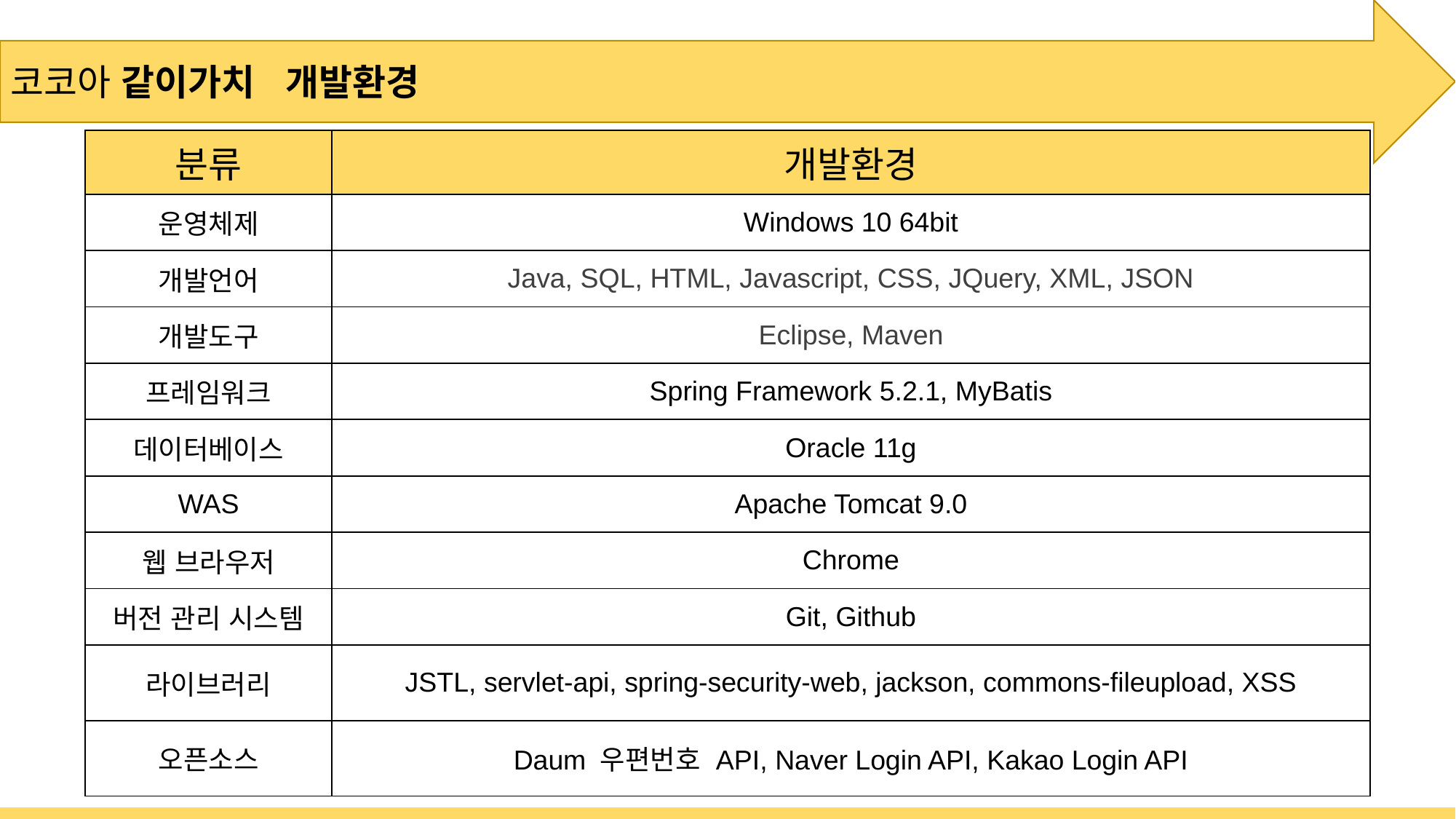

코코아 같이가치   개발환경
| 분류 | 개발환경 |
| --- | --- |
| 운영체제 | Windows 10 64bit |
| 개발언어 | Java, SQL, HTML, Javascript, CSS, JQuery, XML, JSON |
| 개발도구 | Eclipse, Maven |
| 프레임워크 | Spring Framework 5.2.1, MyBatis |
| 데이터베이스 | Oracle 11g |
| WAS | Apache Tomcat 9.0 |
| 웹 브라우저 | Chrome |
| 버전 관리 시스템 | Git, Github |
| 라이브러리 | JSTL, servlet-api, spring-security-web, jackson, commons-fileupload, XSS |
| 오픈소스 | Daum 우편번호 API, Naver Login API, Kakao Login API |